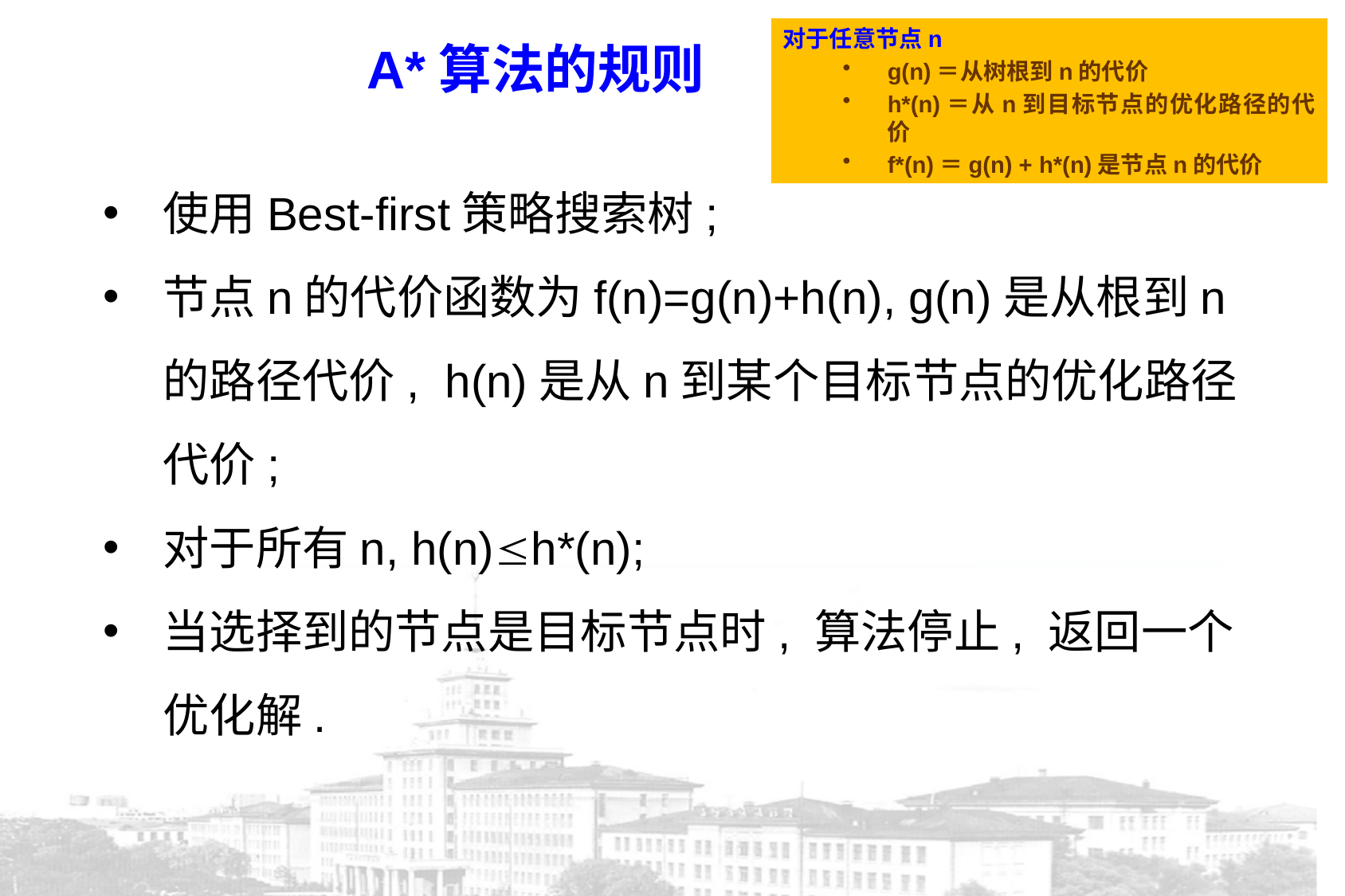

对于任意节点n
g(n)＝从树根到n的代价
h*(n)＝从n到目标节点的优化路径的代价
f*(n)＝g(n) + h*(n)是节点n的代价
A*算法的规则
使用Best-first策略搜索树;
节点n的代价函数为f(n)=g(n)+h(n), g(n)是从根到n的路径代价,  h(n)是从n到某个目标节点的优化路径代价;
对于所有n, h(n)≤h*(n);
当选择到的节点是目标节点时, 算法停止, 返回一个优化解.